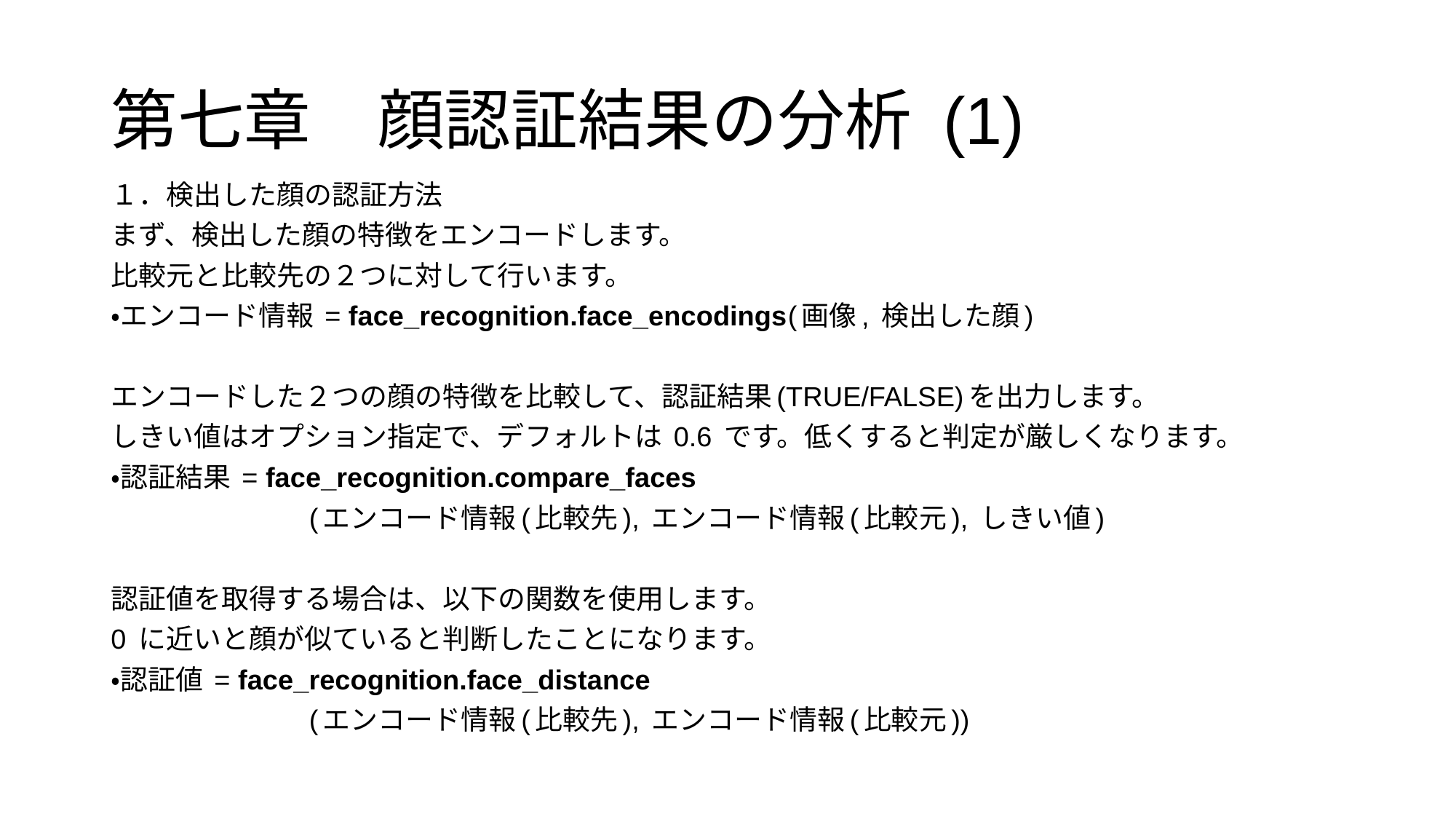

# 第七章　顔認証結果の分析 (1)
１．検出した顔の認証方法
まず、検出した顔の特徴をエンコードします。
比較元と比較先の２つに対して行います。
・エンコード情報 = face_recognition.face_encodings(画像, 検出した顔)

エンコードした２つの顔の特徴を比較して、認証結果(TRUE/FALSE)を出力します。
しきい値はオプション指定で、デフォルトは 0.6 です。低くすると判定が厳しくなります。
・認証結果 = face_recognition.compare_faces
　　　　　　　(エンコード情報(比較先), エンコード情報(比較元), しきい値)

認証値を取得する場合は、以下の関数を使用します。
0 に近いと顔が似ていると判断したことになります。
・認証値 = face_recognition.face_distance
　　　　　　　(エンコード情報(比較先), エンコード情報(比較元))